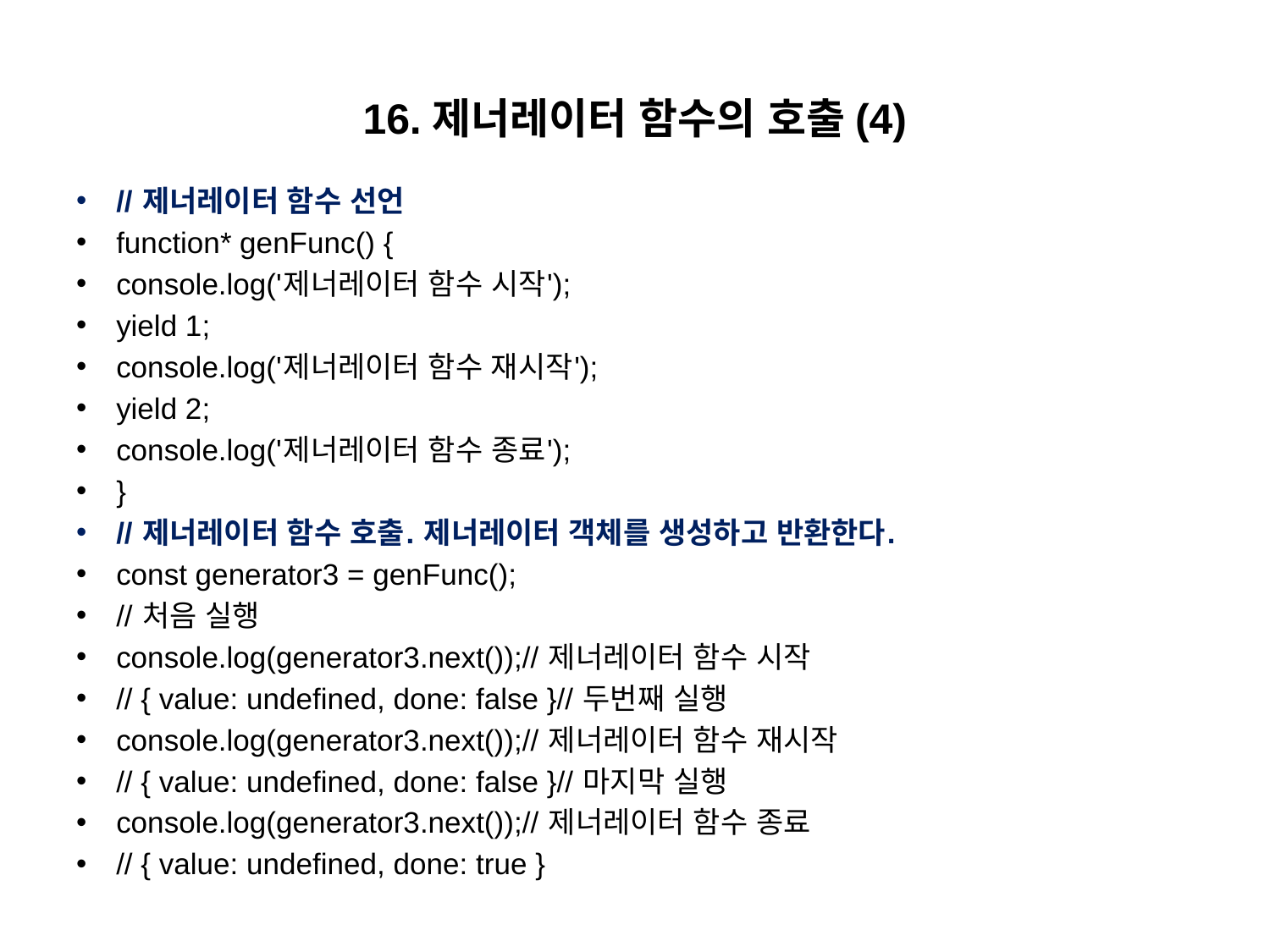

# 16.제너레이터 함수의 호출(4)
// 제너레이터 함수 선언
function* genFunc() {
console.log('제너레이터 함수 시작');
yield 1;
console.log('제너레이터 함수 재시작');
yield 2;
console.log('제너레이터 함수 종료');
}
// 제너레이터 함수 호출. 제너레이터 객체를 생성하고 반환한다.
const generator3 = genFunc();
// 처음 실행
console.log(generator3.next());// 제너레이터 함수 시작
// { value: undefined, done: false }// 두번째 실행
console.log(generator3.next());// 제너레이터 함수 재시작
// { value: undefined, done: false }// 마지막 실행
console.log(generator3.next());// 제너레이터 함수 종료
// { value: undefined, done: true }